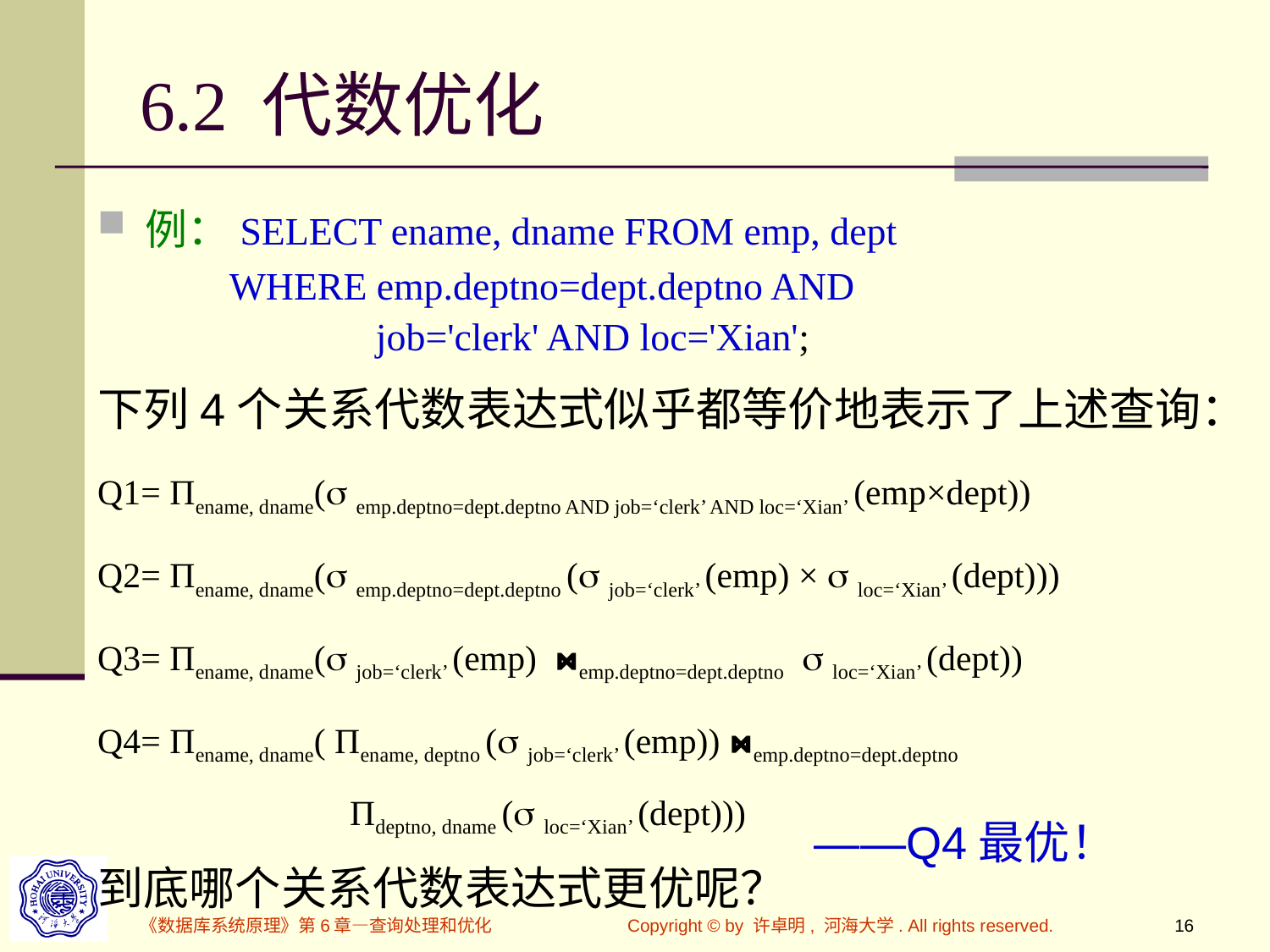

# 6.2 代数优化
例：SELECT ename, dname FROM emp, dept
       WHERE emp.deptno=dept.deptno AND
                  job='clerk' AND loc='Xian';
下列4个关系代数表达式似乎都等价地表示了上述查询：
Q1= Пename, dname(σ emp.deptno=dept.deptno AND job=‘clerk’ AND loc=‘Xian’ (emp×dept))
Q2= Пename, dname(σ emp.deptno=dept.deptno (σ job=‘clerk’ (emp) × σ loc=‘Xian’ (dept)))
Q3= Пename, dname(σ job=‘clerk’ (emp)  ⋈emp.deptno=dept.deptno  σ loc=‘Xian’ (dept))
Q4= Пename, dname( Пename, deptno (σ job=‘clerk’ (emp)) ⋈emp.deptno=dept.deptno
                       Пdeptno, dname (σ loc=‘Xian’ (dept)))
到底哪个关系代数表达式更优呢？
——Q4最优！
《数据库系统原理》第6章—查询处理和优化
Copyright © by 许卓明, 河海大学. All rights reserved.
16